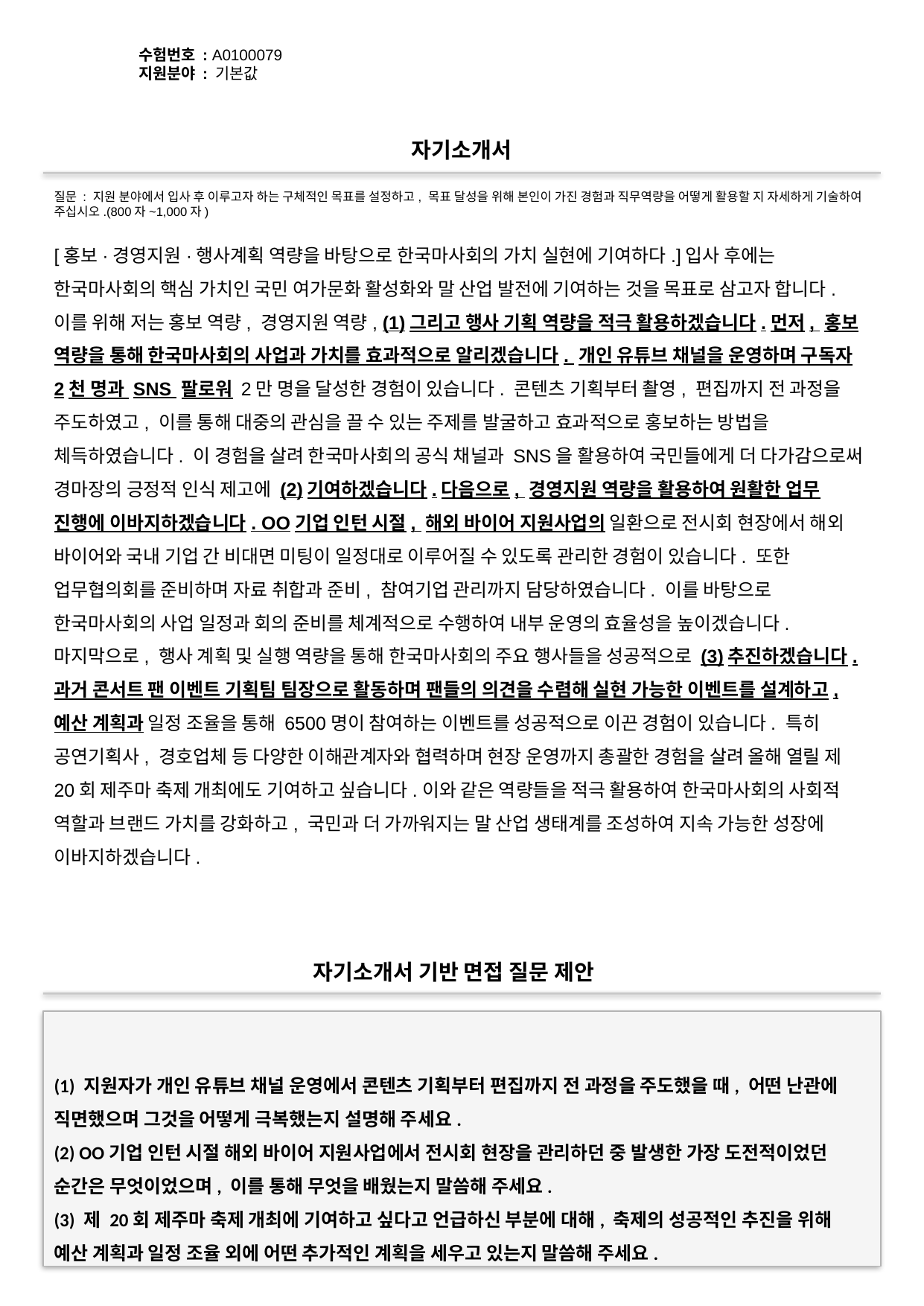

수험번호 : A0100079
지원분야 : 기본값
#

자기소개서

질문 : 지원 분야에서 입사 후 이루고자 하는 구체적인 목표를 설정하고, 목표 달성을 위해 본인이 가진 경험과 직무역량을 어떻게 활용할 지 자세하게 기술하여 주십시오.(800자~1,000자)

[홍보·경영지원·행사계획 역량을 바탕으로 한국마사회의 가치 실현에 기여하다.]입사 후에는 한국마사회의 핵심 가치인 국민 여가문화 활성화와 말 산업 발전에 기여하는 것을 목표로 삼고자 합니다. 이를 위해 저는 홍보 역량, 경영지원 역량, (1)그리고 행사 기획 역량을 적극 활용하겠습니다.먼저, 홍보 역량을 통해 한국마사회의 사업과 가치를 효과적으로 알리겠습니다. 개인 유튜브 채널을 운영하며 구독자 2천 명과 SNS 팔로워 2만 명을 달성한 경험이 있습니다. 콘텐츠 기획부터 촬영, 편집까지 전 과정을 주도하였고, 이를 통해 대중의 관심을 끌 수 있는 주제를 발굴하고 효과적으로 홍보하는 방법을 체득하였습니다. 이 경험을 살려 한국마사회의 공식 채널과 SNS을 활용하여 국민들에게 더 다가감으로써 경마장의 긍정적 인식 제고에 (2)기여하겠습니다.다음으로, 경영지원 역량을 활용하여 원활한 업무 진행에 이바지하겠습니다. OO기업 인턴 시절, 해외 바이어 지원사업의 일환으로 전시회 현장에서 해외 바이어와 국내 기업 간 비대면 미팅이 일정대로 이루어질 수 있도록 관리한 경험이 있습니다. 또한 업무협의회를 준비하며 자료 취합과 준비, 참여기업 관리까지 담당하였습니다. 이를 바탕으로 한국마사회의 사업 일정과 회의 준비를 체계적으로 수행하여 내부 운영의 효율성을 높이겠습니다.마지막으로, 행사 계획 및 실행 역량을 통해 한국마사회의 주요 행사들을 성공적으로 (3)추진하겠습니다. 과거 콘서트 팬 이벤트 기획팀 팀장으로 활동하며 팬들의 의견을 수렴해 실현 가능한 이벤트를 설계하고, 예산 계획과 일정 조율을 통해 6500명이 참여하는 이벤트를 성공적으로 이끈 경험이 있습니다. 특히 공연기획사, 경호업체 등 다양한 이해관계자와 협력하며 현장 운영까지 총괄한 경험을 살려 올해 열릴 제 20회 제주마 축제 개최에도 기여하고 싶습니다.이와 같은 역량들을 적극 활용하여 한국마사회의 사회적 역할과 브랜드 가치를 강화하고, 국민과 더 가까워지는 말 산업 생태계를 조성하여 지속 가능한 성장에 이바지하겠습니다.

자기소개서 기반 면접 질문 제안

(1) 지원자가 개인 유튜브 채널 운영에서 콘텐츠 기획부터 편집까지 전 과정을 주도했을 때, 어떤 난관에 직면했으며 그것을 어떻게 극복했는지 설명해 주세요.
(2) OO기업 인턴 시절 해외 바이어 지원사업에서 전시회 현장을 관리하던 중 발생한 가장 도전적이었던 순간은 무엇이었으며, 이를 통해 무엇을 배웠는지 말씀해 주세요.
(3) 제 20회 제주마 축제 개최에 기여하고 싶다고 언급하신 부분에 대해, 축제의 성공적인 추진을 위해 예산 계획과 일정 조율 외에 어떤 추가적인 계획을 세우고 있는지 말씀해 주세요.